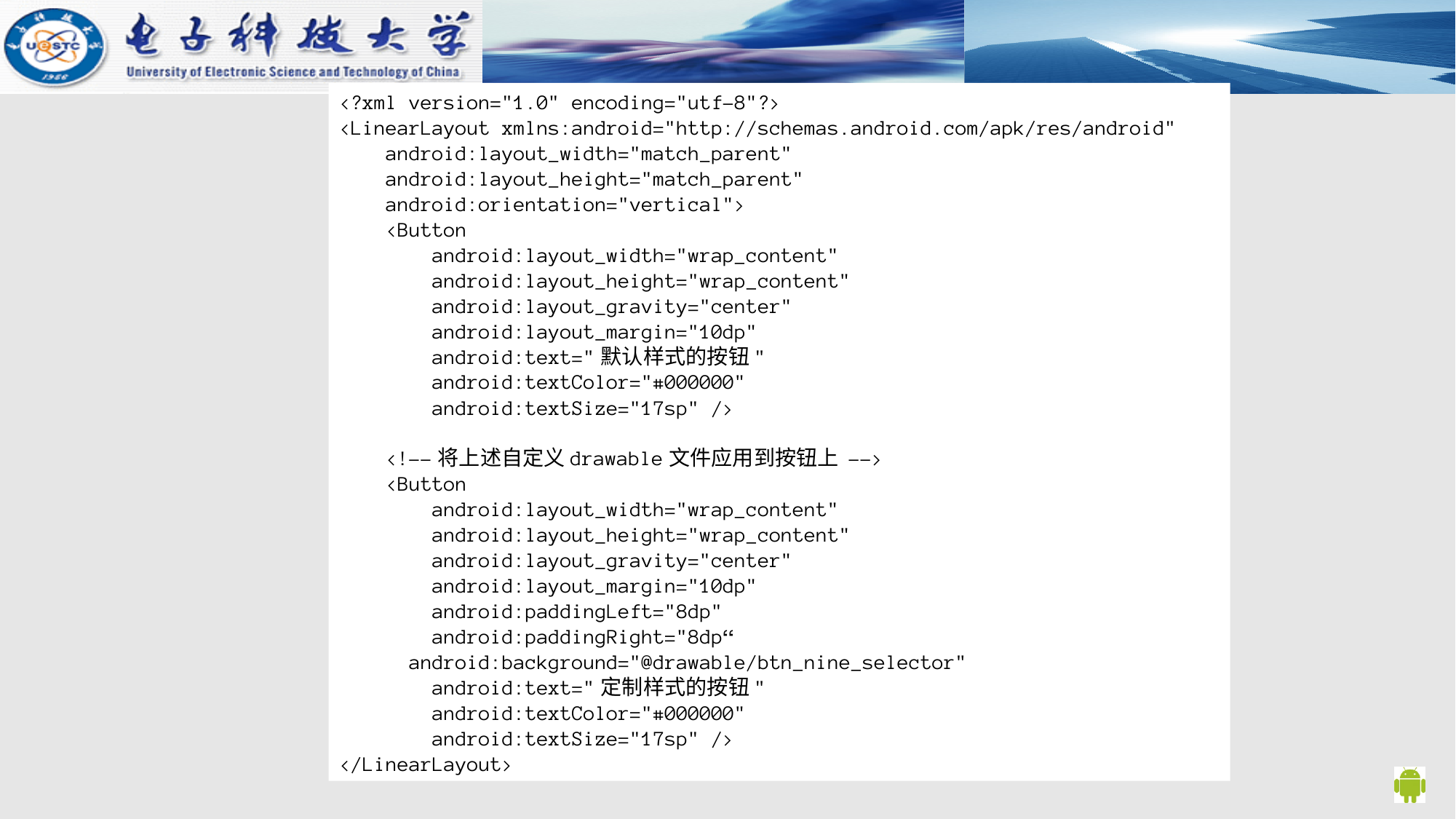

<?xml version="1.0" encoding="utf-8"?>
<LinearLayout xmlns:android="http://schemas.android.com/apk/res/android"
    android:layout_width="match_parent"
    android:layout_height="match_parent"
    android:orientation="vertical">
    <Button
        android:layout_width="wrap_content"
        android:layout_height="wrap_content"
        android:layout_gravity="center"
        android:layout_margin="10dp"
        android:text="默认样式的按钮"
        android:textColor="#000000"
        android:textSize="17sp" />
    <!--将上述自定义drawable文件应用到按钮上 -->
    <Button
        android:layout_width="wrap_content"
        android:layout_height="wrap_content"
        android:layout_gravity="center"
        android:layout_margin="10dp"
        android:paddingLeft="8dp"
        android:paddingRight="8dp“
      android:background="@drawable/btn_nine_selector"
        android:text="定制样式的按钮"
        android:textColor="#000000"
        android:textSize="17sp" />
</LinearLayout>